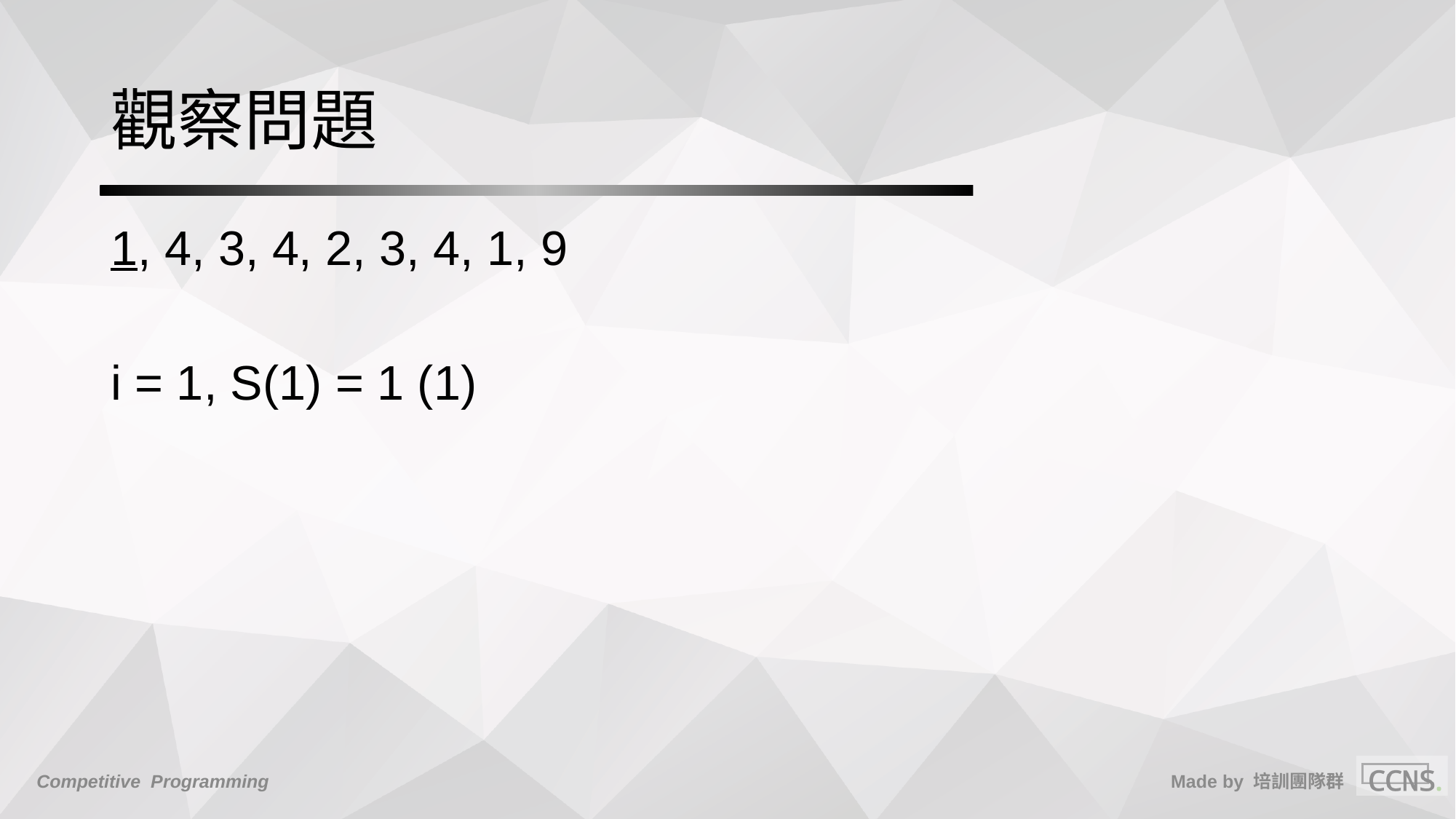

# 觀察問題
1, 4, 3, 4, 2, 3, 4, 1, 9

i = 1, S(1) = 1 (1)